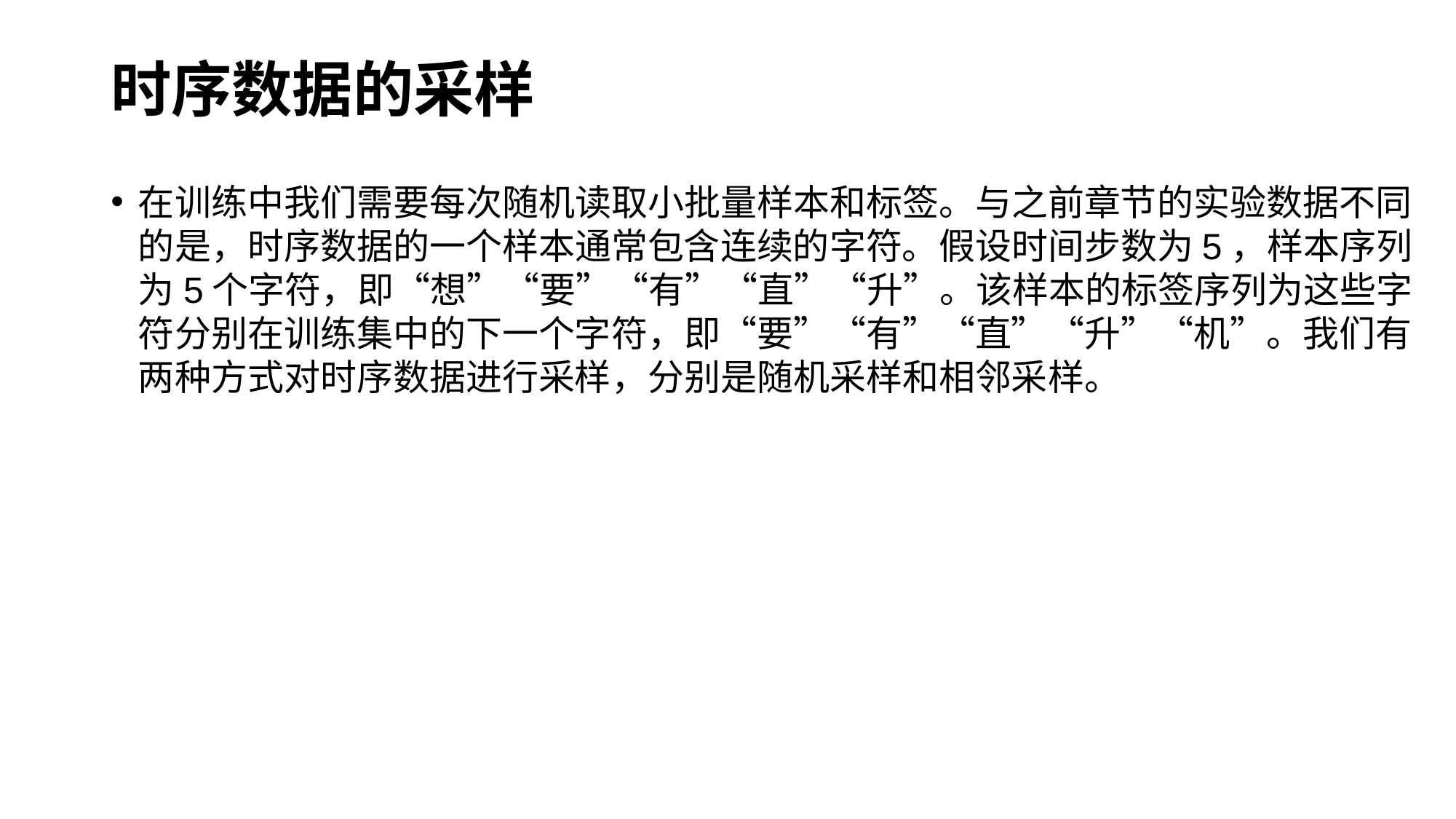

# 时序数据的采样
在训练中我们需要每次随机读取小批量样本和标签。与之前章节的实验数据不同的是，时序数据的一个样本通常包含连续的字符。假设时间步数为5，样本序列为5个字符，即“想”“要”“有”“直”“升”。该样本的标签序列为这些字符分别在训练集中的下一个字符，即“要”“有”“直”“升”“机”。我们有两种方式对时序数据进行采样，分别是随机采样和相邻采样。